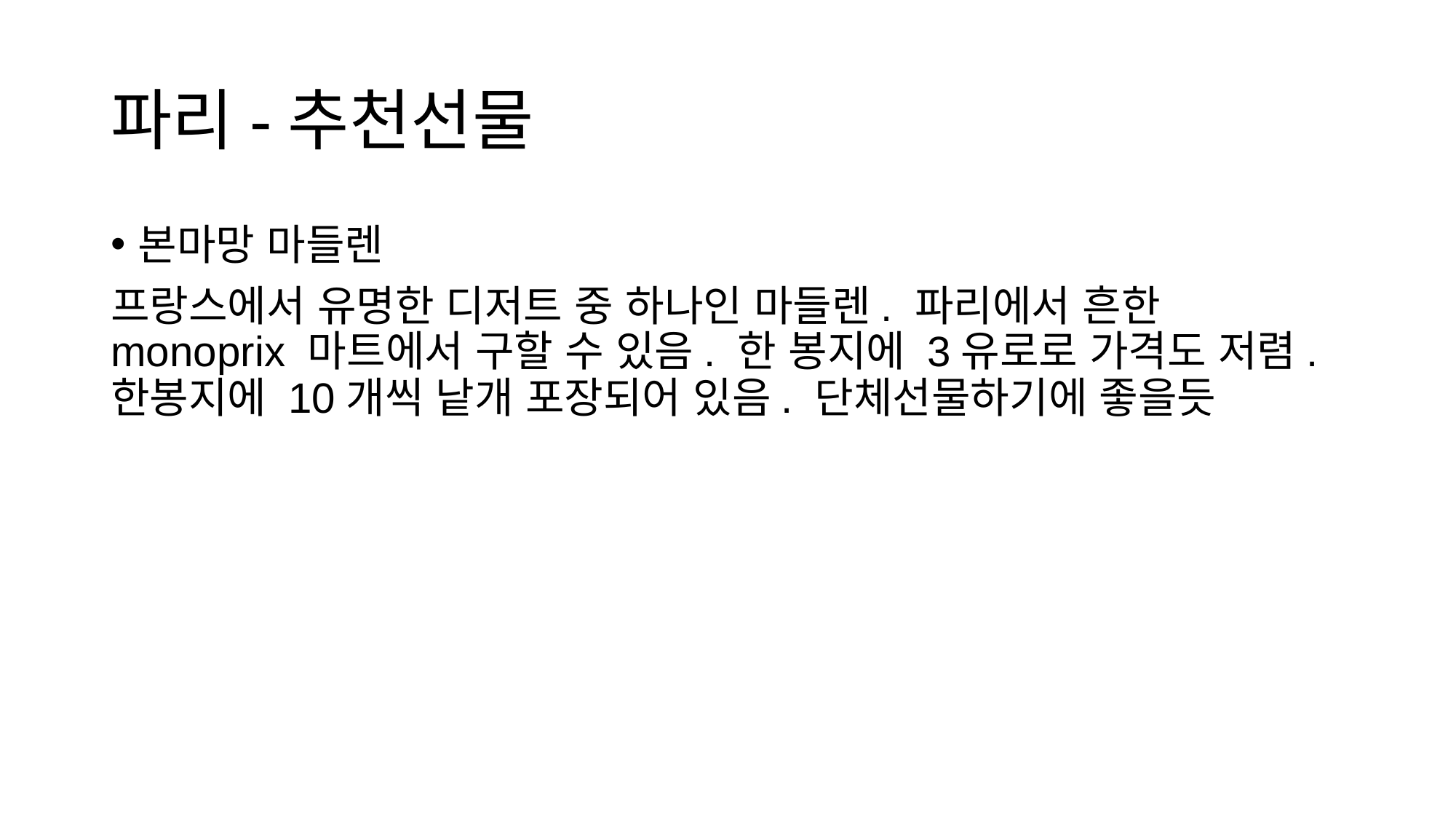

# 파리-추천선물
본마망 마들렌
프랑스에서 유명한 디저트 중 하나인 마들렌. 파리에서 흔한 monoprix 마트에서 구할 수 있음. 한 봉지에 3유로로 가격도 저렴. 한봉지에 10개씩 낱개 포장되어 있음. 단체선물하기에 좋을듯